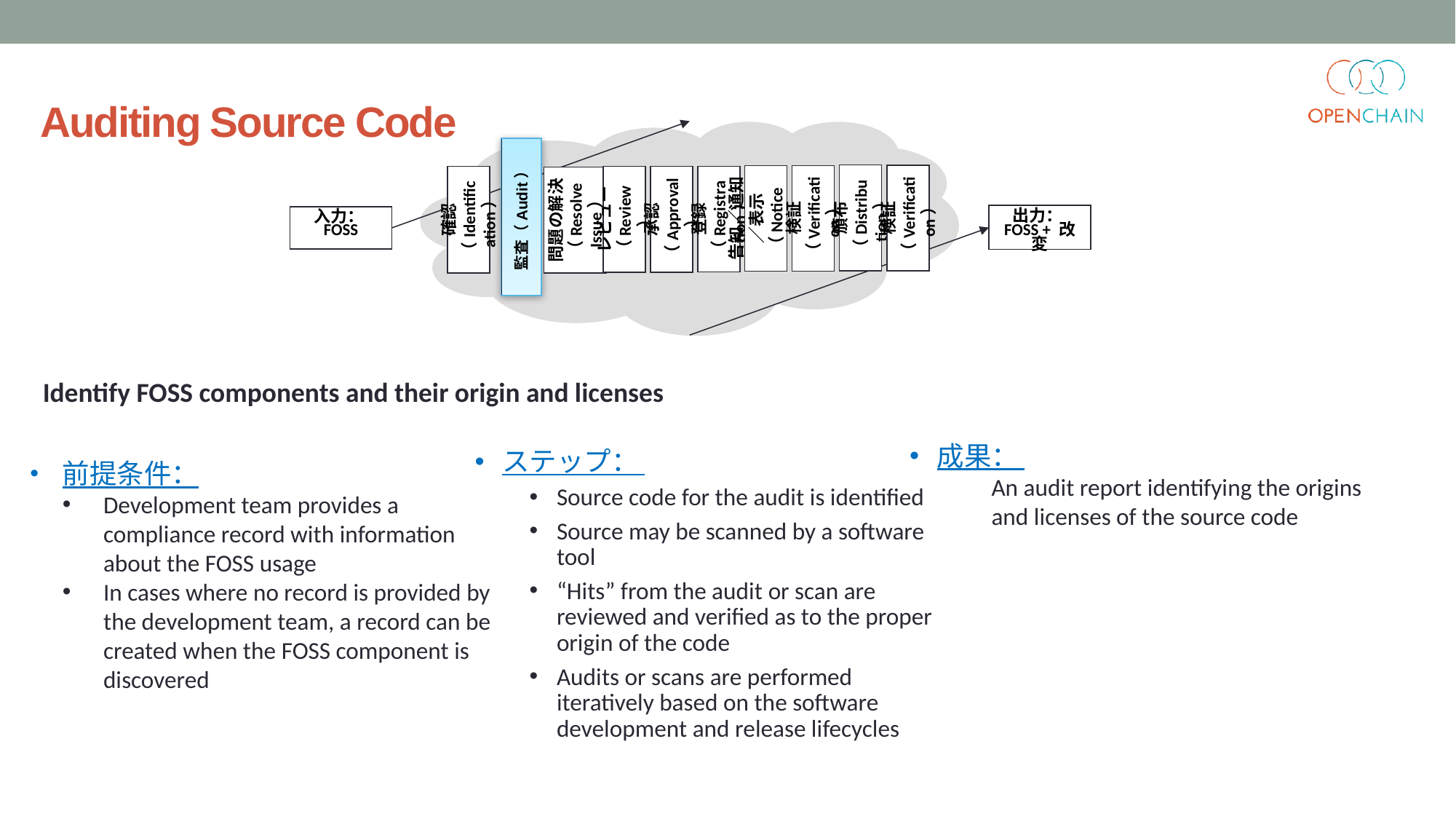

Auditing Source Code

監査（Audit）
頒布（Distribution）
検証（Verification）
告知／通知／表示（Notice）
検証（Verification）
登録（Registration）
確認（Identification）
レビュー（Review）
承認（Approval）
問題の解決（Resolve Issue）
出力：
FOSS + 改変
入力：
FOSS
Identify FOSS components and their origin and licenses
前提条件：
Development team provides a compliance record with information about the FOSS usage
In cases where no record is provided by the development team, a record can be created when the FOSS component is discovered

成果：
An audit report identifying the origins and licenses of the source code
ステップ：
Source code for the audit is identified
Source may be scanned by a software tool
“Hits” from the audit or scan are reviewed and verified as to the proper origin of the code
Audits or scans are performed iteratively based on the software development and release lifecycles